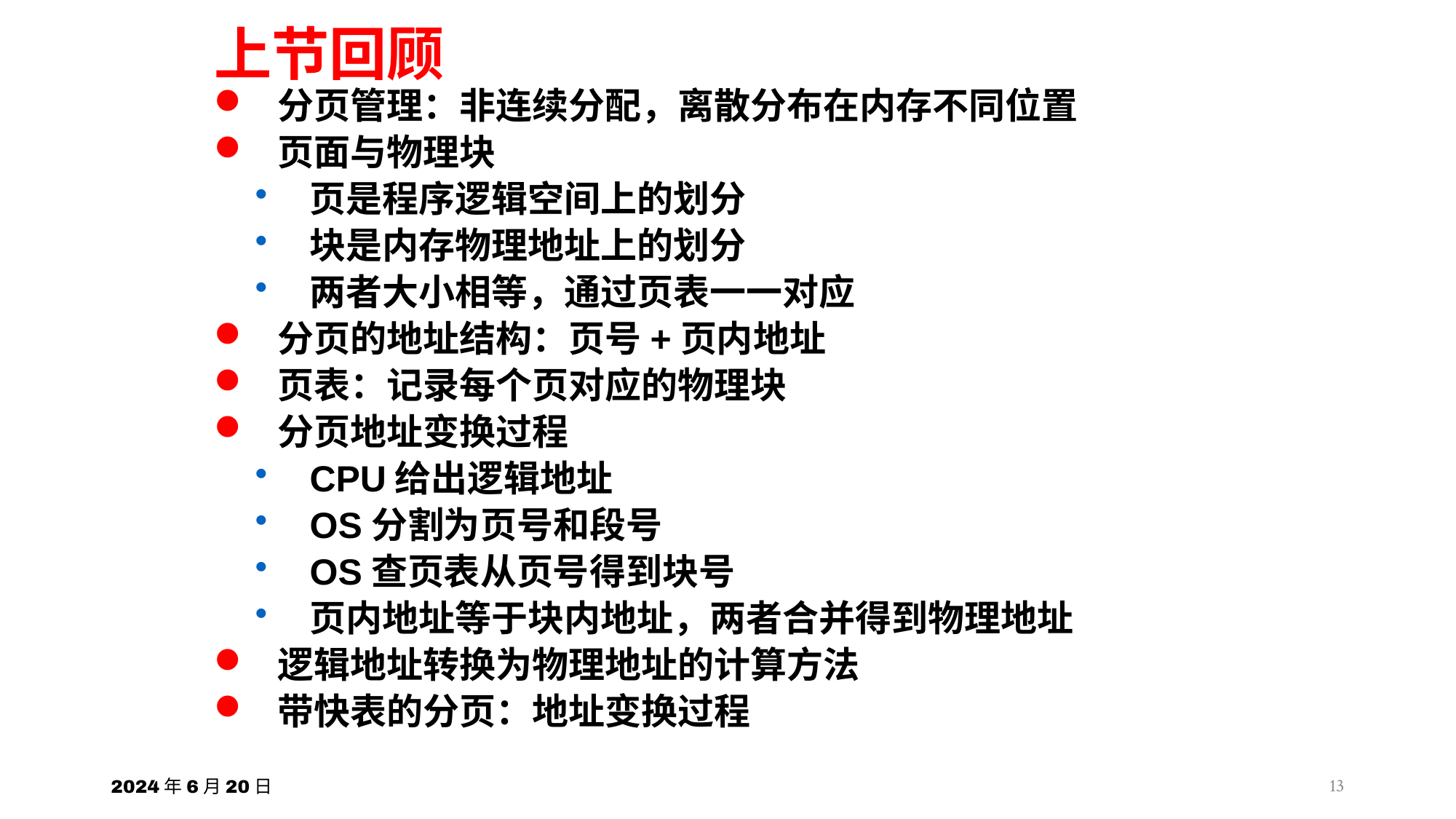

上节回顾
分页管理：非连续分配，离散分布在内存不同位置
页面与物理块
页是程序逻辑空间上的划分
块是内存物理地址上的划分
两者大小相等，通过页表一一对应
分页的地址结构：页号+页内地址
页表：记录每个页对应的物理块
分页地址变换过程
CPU给出逻辑地址
OS分割为页号和段号
OS查页表从页号得到块号
页内地址等于块内地址，两者合并得到物理地址
逻辑地址转换为物理地址的计算方法
带快表的分页：地址变换过程
2024年6月20日
13